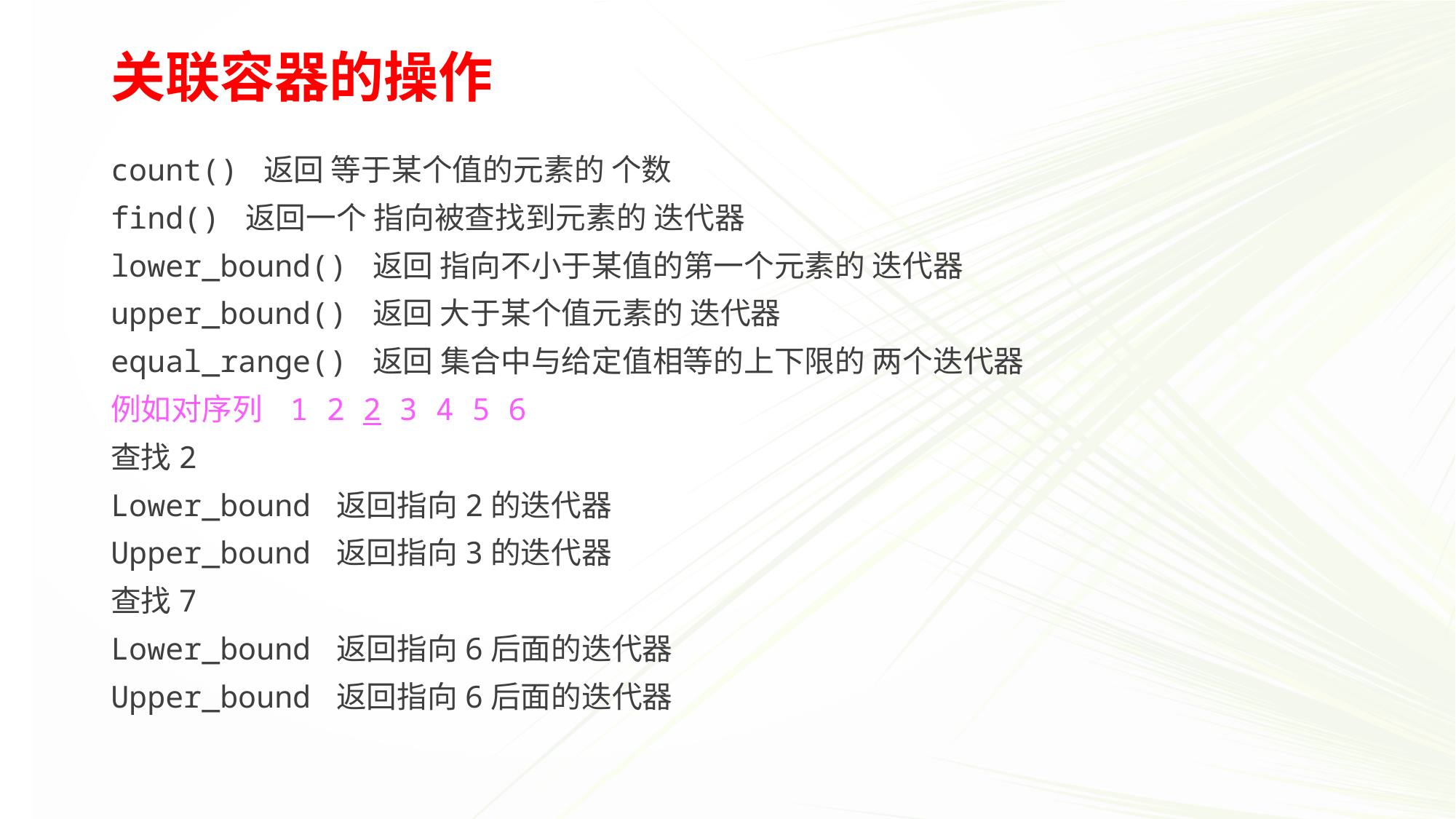

# 关联容器的操作
count() 返回 等于某个值的元素的 个数
find() 返回一个 指向被查找到元素的 迭代器
lower_bound() 返回 指向不小于某值的第一个元素的 迭代器
upper_bound() 返回 大于某个值元素的 迭代器
equal_range() 返回 集合中与给定值相等的上下限的 两个迭代器
例如对序列   1 2 2 3 4 5 6
查找2
Lower_bound 返回指向2的迭代器
Upper_bound 返回指向3的迭代器
查找7
Lower_bound 返回指向6后面的迭代器
Upper_bound 返回指向6后面的迭代器